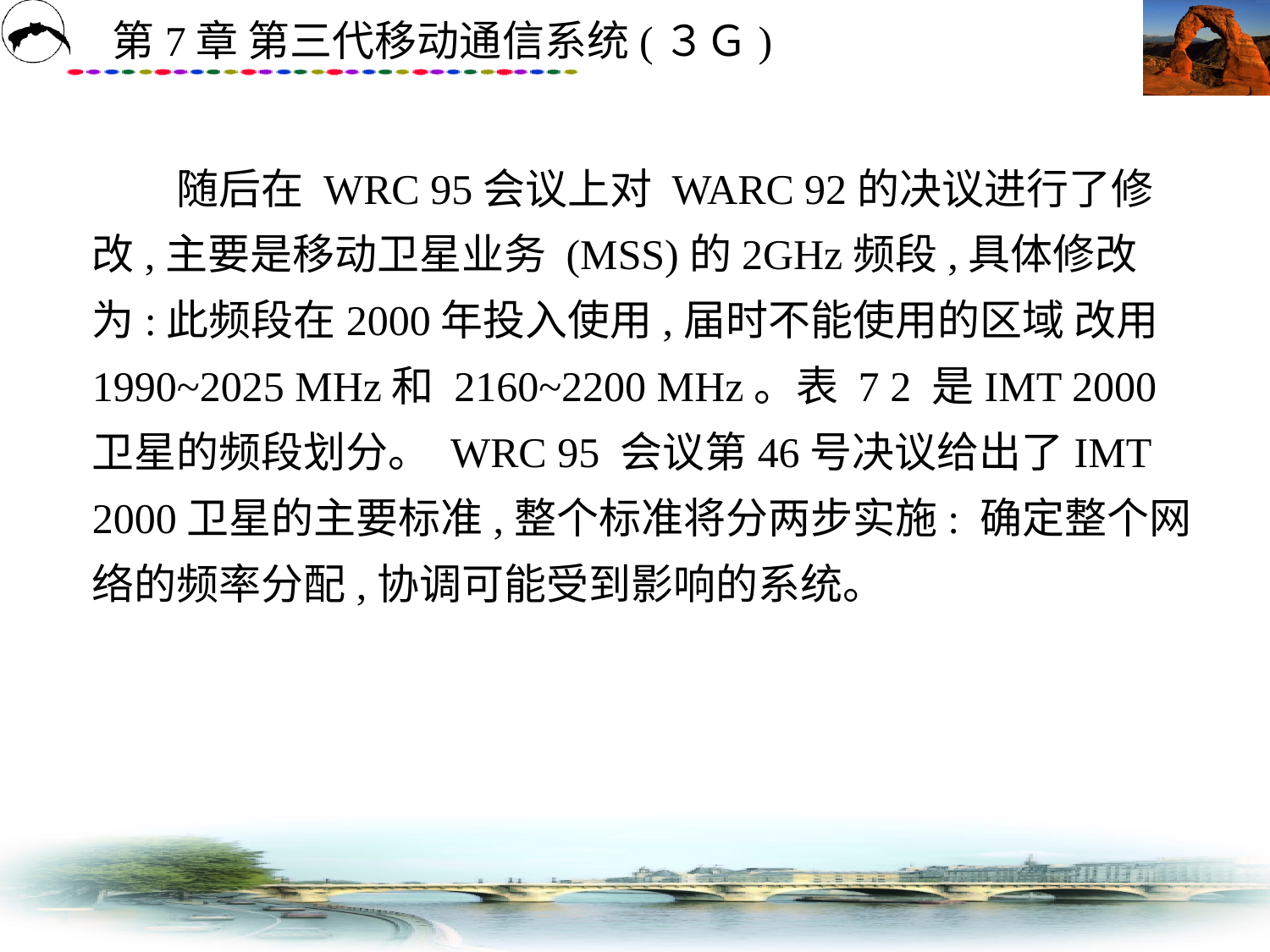

# 随后在 WRC 95会议上对 WARC 92的决议进行了修改,主要是移动卫星业务 (MSS)的2GHz频段,具体修改为:此频段在2000年投入使用,届时不能使用的区域 改用 1990~2025 MHz和 2160~2200 MHz。表 7 2 是IMT 2000 卫星的频段划分。 WRC 95 会议第46号决议给出了IMT 2000卫星的主要标准,整个标准将分两步实施: 确定整个网络的频率分配,协调可能受到影响的系统。